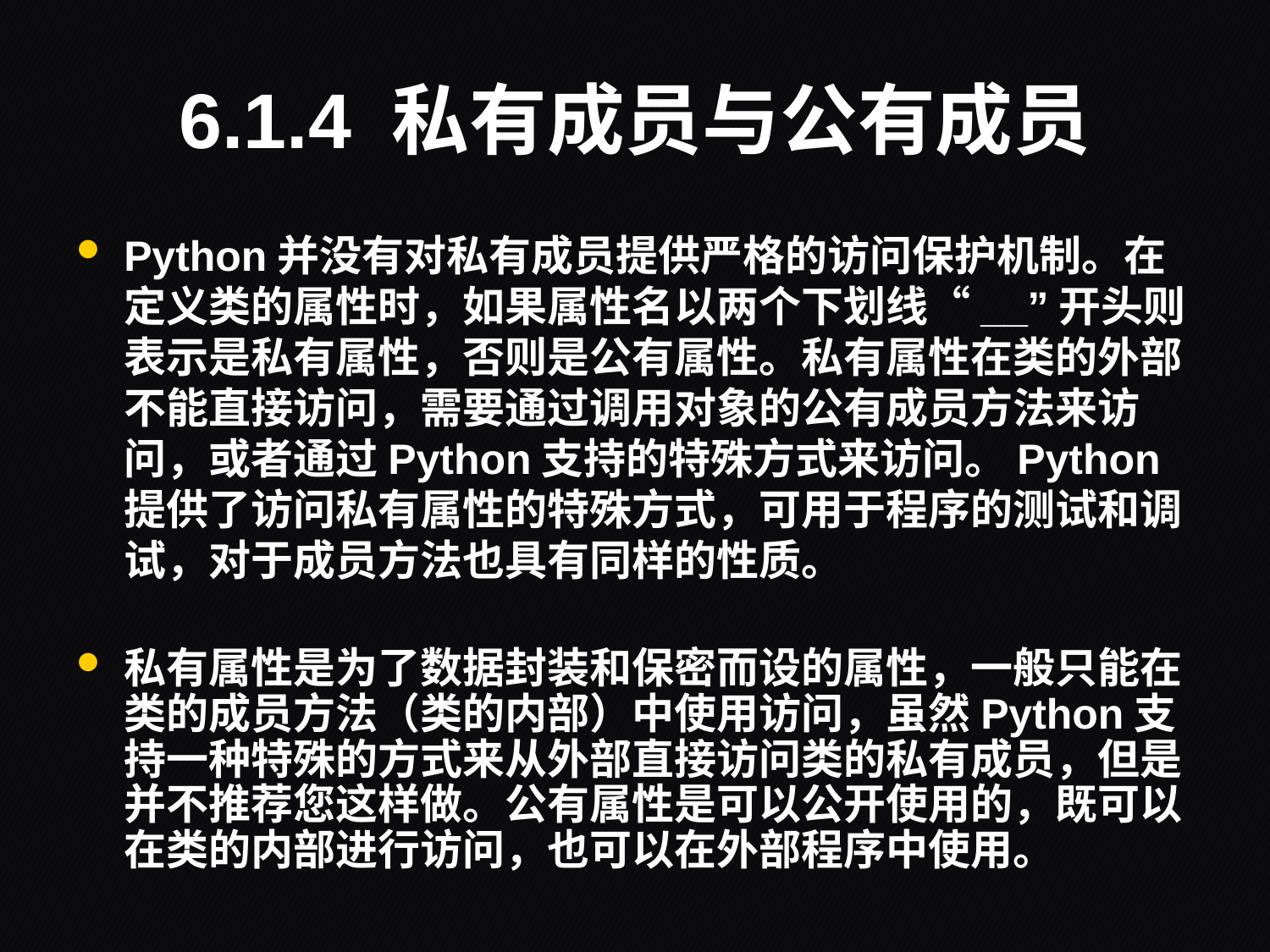

# 6.1.4 私有成员与公有成员
Python并没有对私有成员提供严格的访问保护机制。在定义类的属性时，如果属性名以两个下划线“__”开头则表示是私有属性，否则是公有属性。私有属性在类的外部不能直接访问，需要通过调用对象的公有成员方法来访问，或者通过Python支持的特殊方式来访问。Python提供了访问私有属性的特殊方式，可用于程序的测试和调试，对于成员方法也具有同样的性质。

私有属性是为了数据封装和保密而设的属性，一般只能在类的成员方法（类的内部）中使用访问，虽然Python支持一种特殊的方式来从外部直接访问类的私有成员，但是并不推荐您这样做。公有属性是可以公开使用的，既可以在类的内部进行访问，也可以在外部程序中使用。